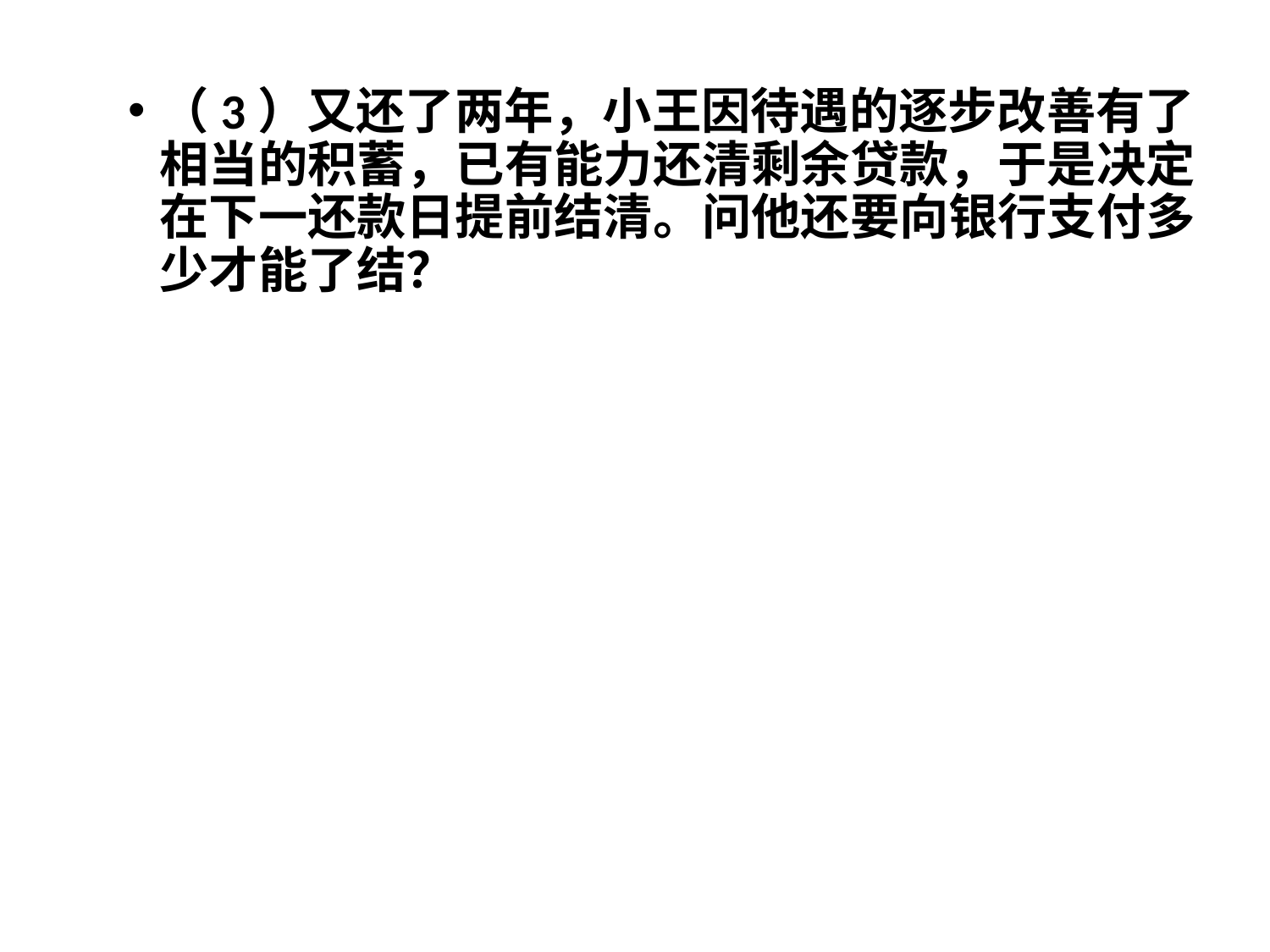

# （3）又还了两年，小王因待遇的逐步改善有了相当的积蓄，已有能力还清剩余贷款，于是决定在下一还款日提前结清。问他还要向银行支付多少才能了结？